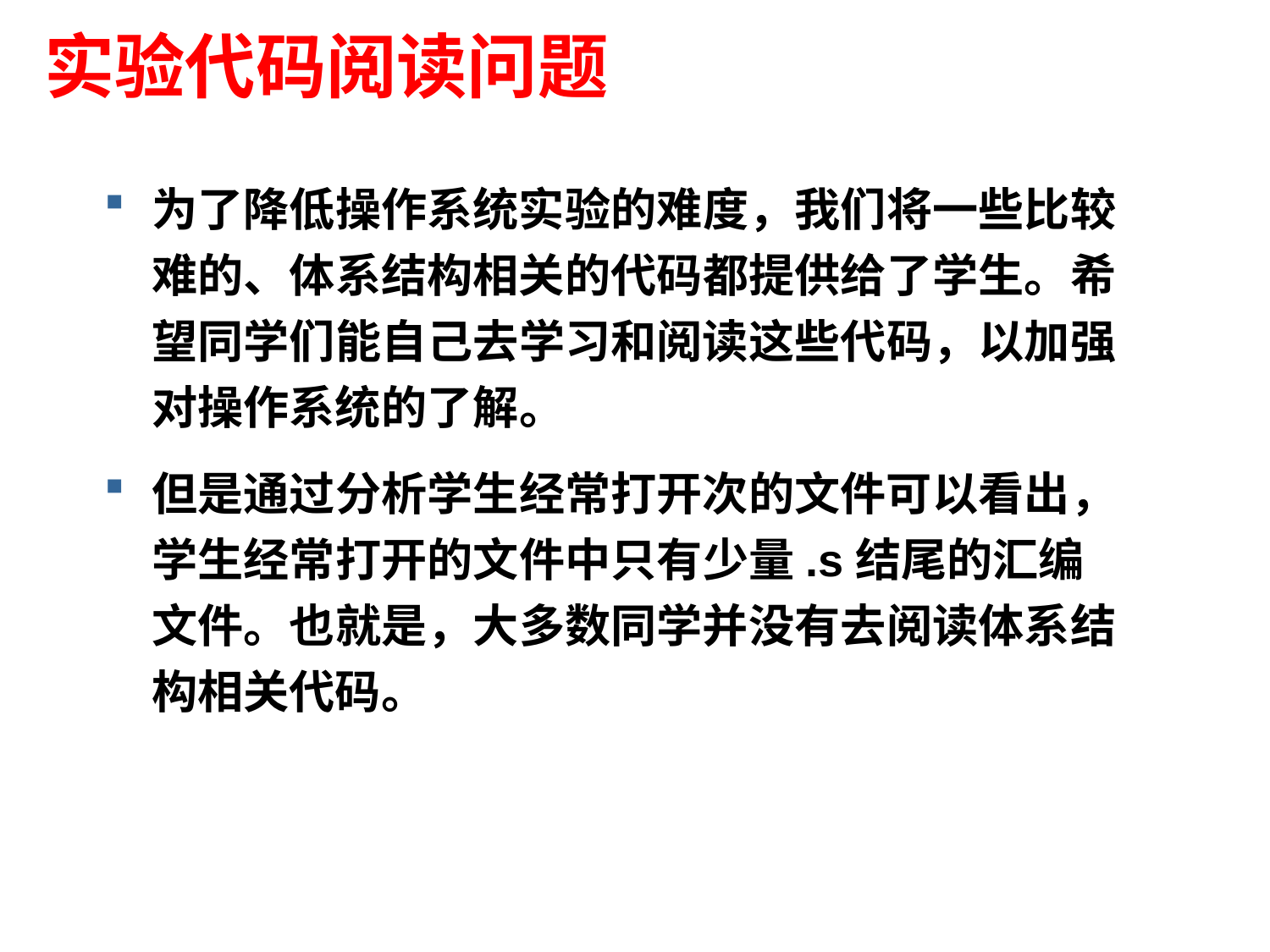

# 实验代码阅读问题
为了降低操作系统实验的难度，我们将一些比较难的、体系结构相关的代码都提供给了学生。希望同学们能自己去学习和阅读这些代码，以加强对操作系统的了解。
但是通过分析学生经常打开次的文件可以看出，学生经常打开的文件中只有少量.s结尾的汇编文件。也就是，大多数同学并没有去阅读体系结构相关代码。